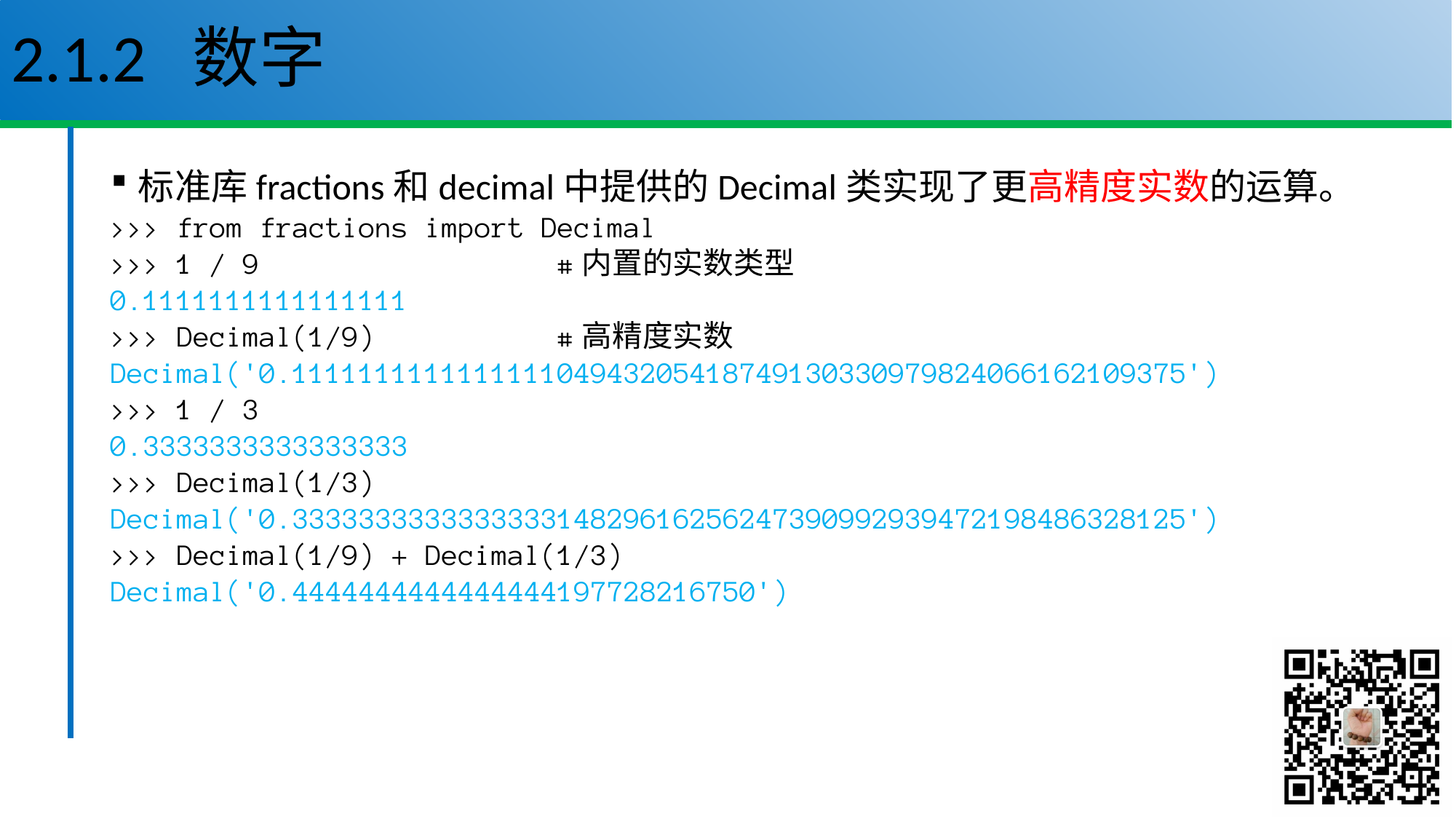

# 2.1.2  数字
标准库fractions和decimal中提供的Decimal类实现了更高精度实数的运算。
>>> from fractions import Decimal
>>> 1 / 9                  #内置的实数类型
0.1111111111111111
>>> Decimal(1/9)           #高精度实数
Decimal('0.111111111111111104943205418749130330979824066162109375')
>>> 1 / 3
0.3333333333333333
>>> Decimal(1/3)
Decimal('0.333333333333333314829616256247390992939472198486328125')
>>> Decimal(1/9) + Decimal(1/3)
Decimal('0.4444444444444444197728216750')
16